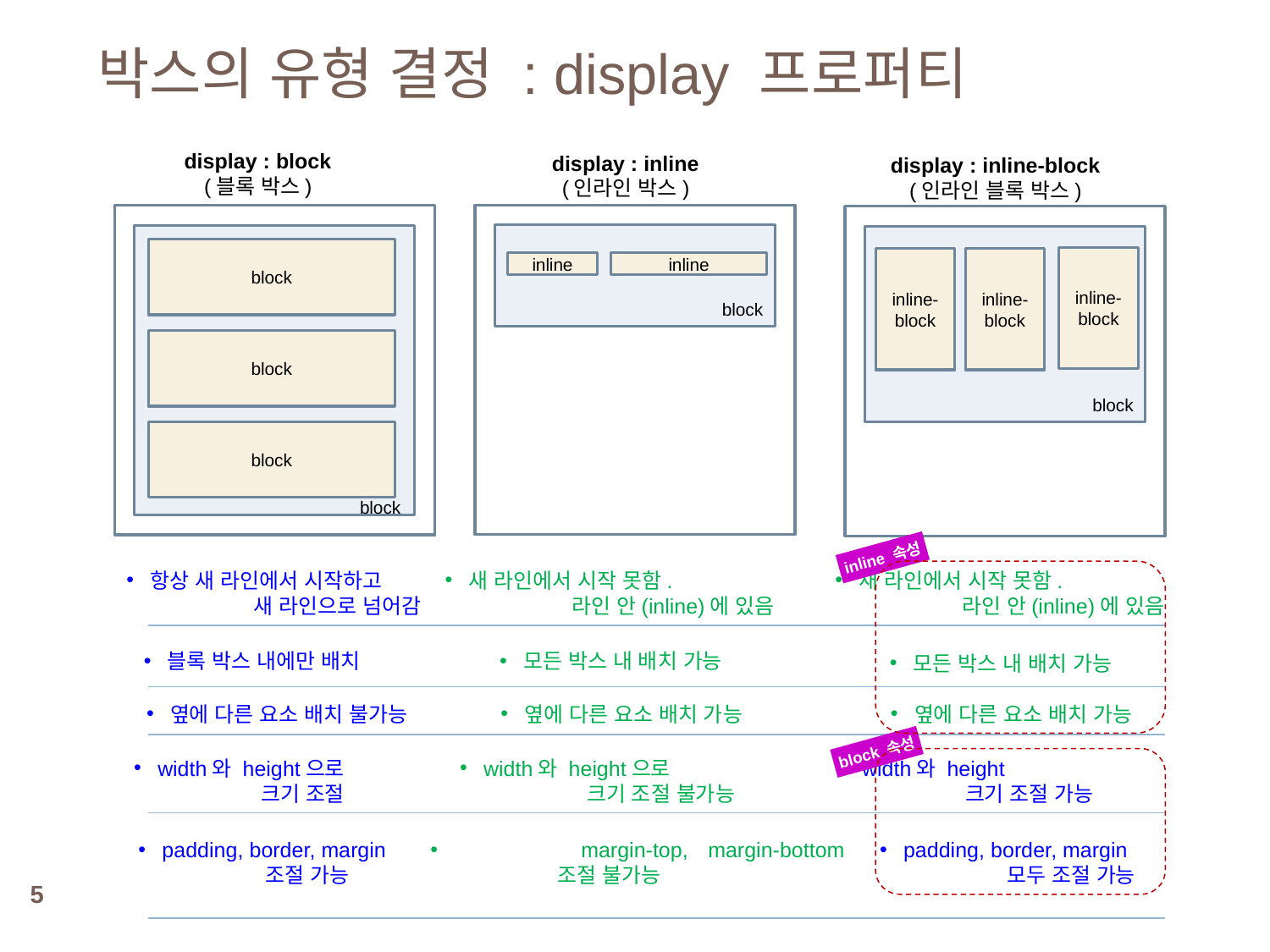

박스의 유형 결정 : display 프로퍼티
display : block
(블록 박스)
display : inline
(인라인 박스)
display : inline-block
(인라인 블록 박스)

block
inline-block
inline-block
inline-block
inline
inline
block
block
block
block
block
inline 속성
inline 속성
항상 새 라인에서 시작하고
	새 라인으로 넘어감
새 라인에서 시작 못함.
	라인 안(inline)에 있음
새 라인에서 시작 못함.
	라인 안(inline)에 있음

모든 박스 내 배치 가능
블록 박스 내에만 배치
모든 박스 내 배치 가능
옆에 다른 요소 배치 불가능
옆에 다른 요소 배치 가능
옆에 다른 요소 배치 가능
block 속성
width와 height으로
	크기 조절
width와 height으로
	크기 조절 불가능
width와 height
	크기 조절 가능

padding, border, margin
	조절 가능
	margin-top, 	margin-bottom
	조절 불가능
padding, border, margin
	모두 조절 가능
5